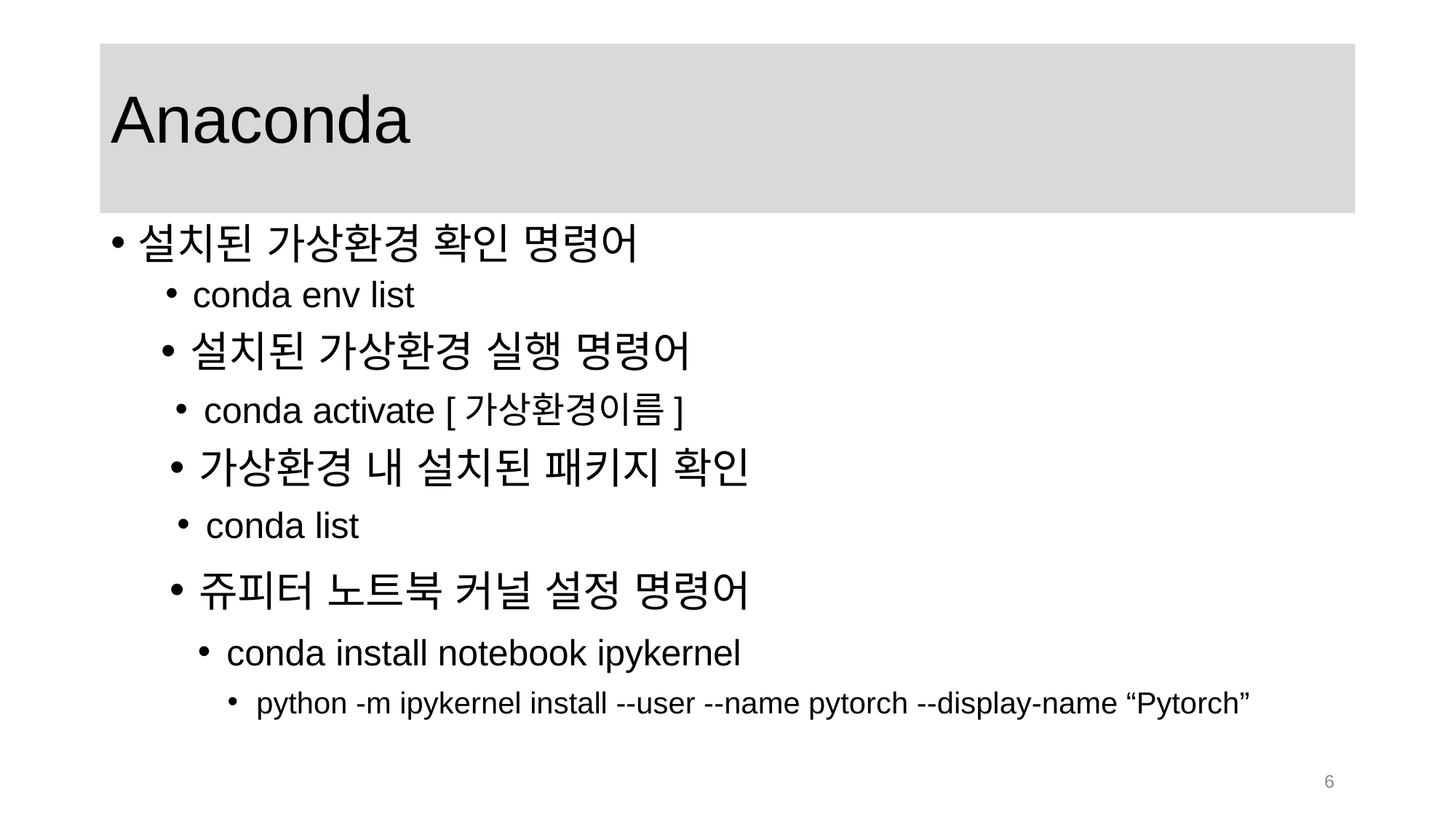

# Anaconda
설치된 가상환경 확인 명령어
conda env list
설치된 가상환경 실행 명령어
conda activate [가상환경이름]
가상환경 내 설치된 패키지 확인

쥬피터 노트북 커널 설정 명령어

conda list
conda install notebook ipykernel

python -m ipykernel install --user --name pytorch --display-name “Pytorch”

6